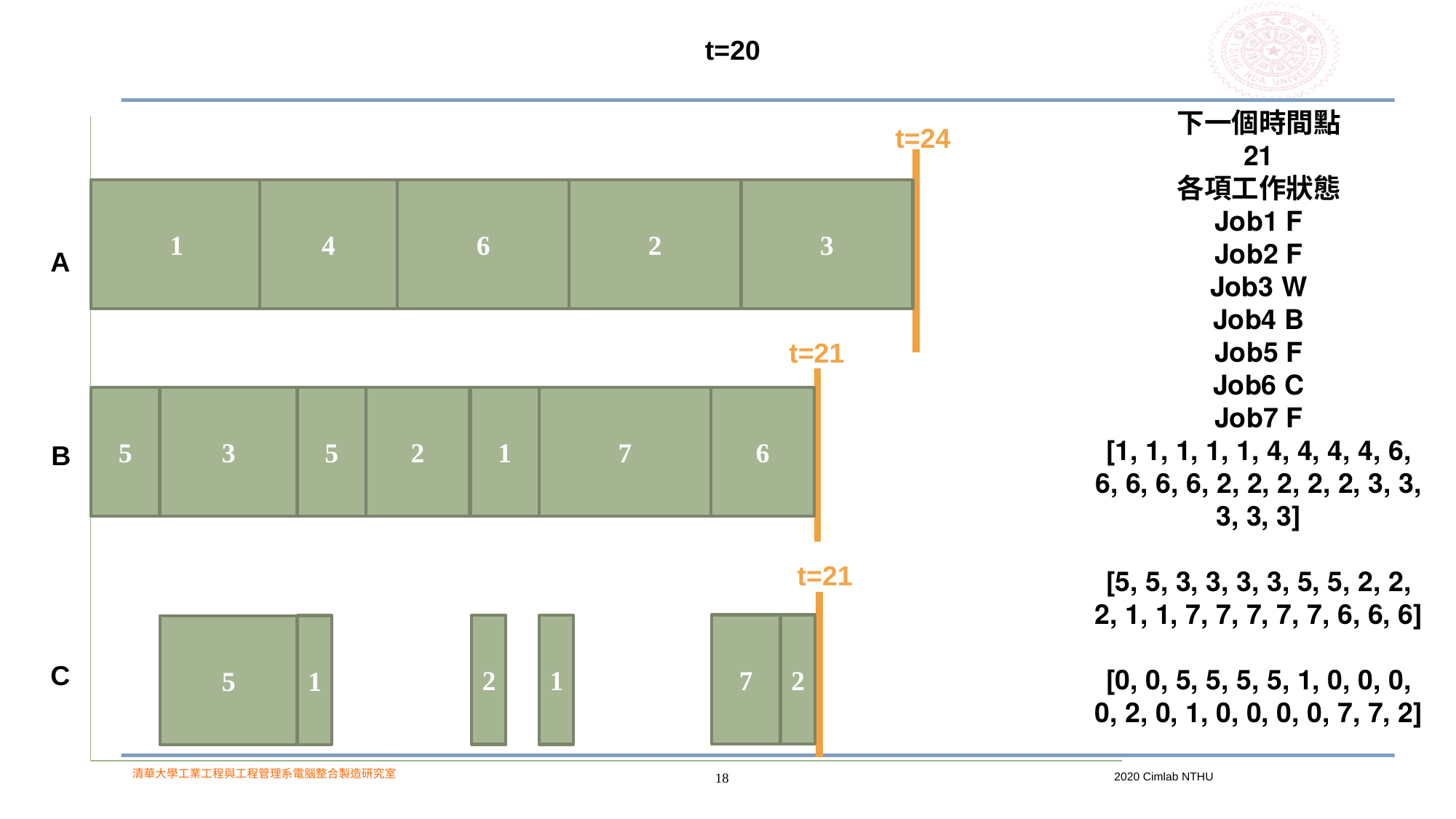

t=20
t=24
1
2
3
4
6
A
# 下一個時間點 21 各項工作狀態 Job1 F Job2 F Job3 W Job4 B Job5 F Job6 C Job7 F [1, 1, 1, 1, 1, 4, 4, 4, 4, 6, 6, 6, 6, 6, 2, 2, 2, 2, 2, 3, 3, 3, 3, 3] [5, 5, 3, 3, 3, 3, 5, 5, 2, 2, 2, 1, 1, 7, 7, 7, 7, 7, 6, 6, 6] [0, 0, 5, 5, 5, 5, 1, 0, 0, 0, 0, 2, 0, 1, 0, 0, 0, 0, 7, 7, 2]
t=21
1
7
6
2
5
5
3
B
t=21
7
2
2
1
1
5
C